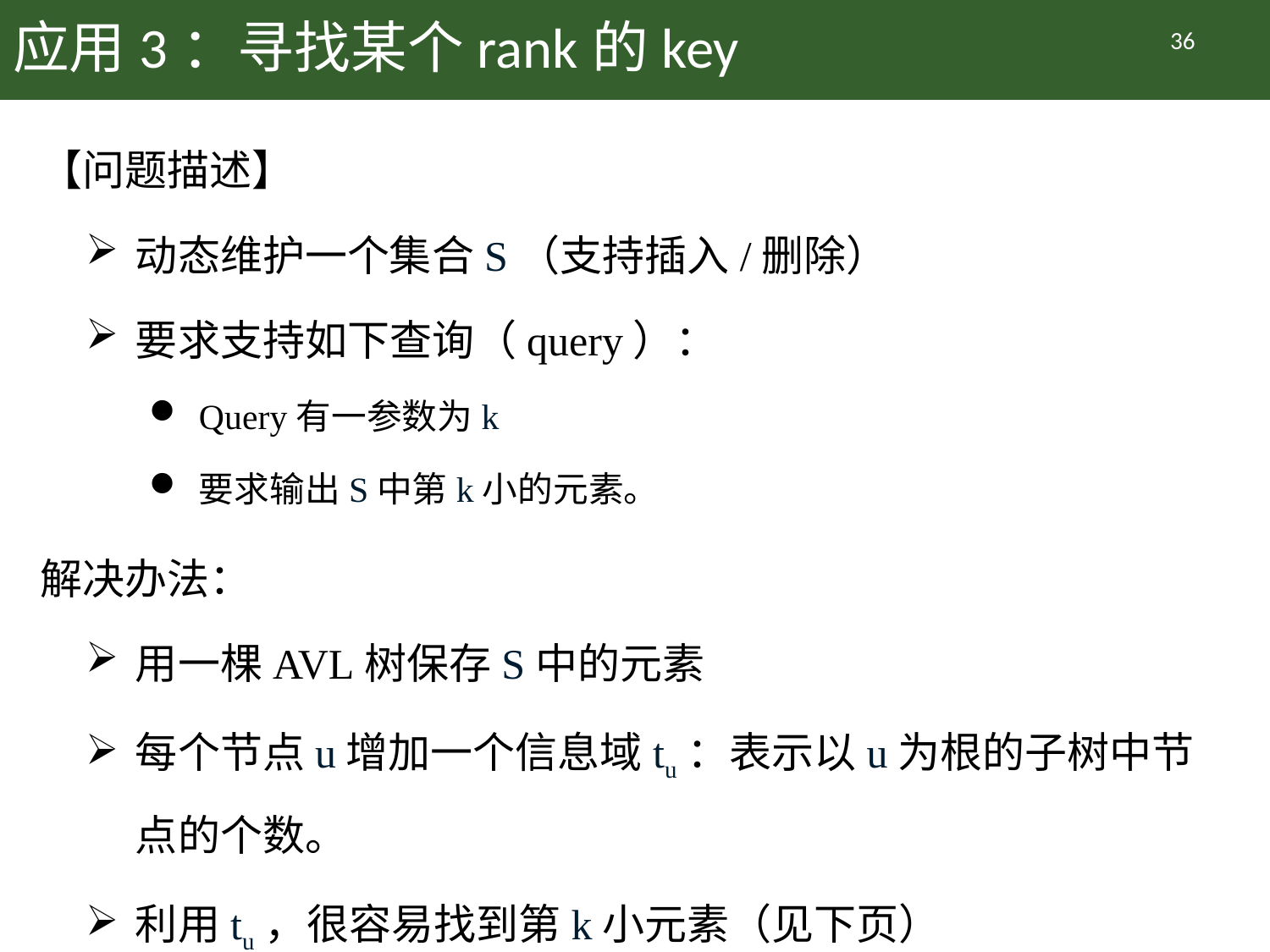

# 应用3：寻找某个rank的key
36
【问题描述】
动态维护一个集合S（支持插入/删除）
要求支持如下查询（query）：
Query有一参数为k
要求输出S中第k小的元素。
解决办法：
用一棵AVL树保存S中的元素
每个节点u增加一个信息域tu：表示以u为根的子树中节点的个数。
利用tu，很容易找到第k小元素（见下页）